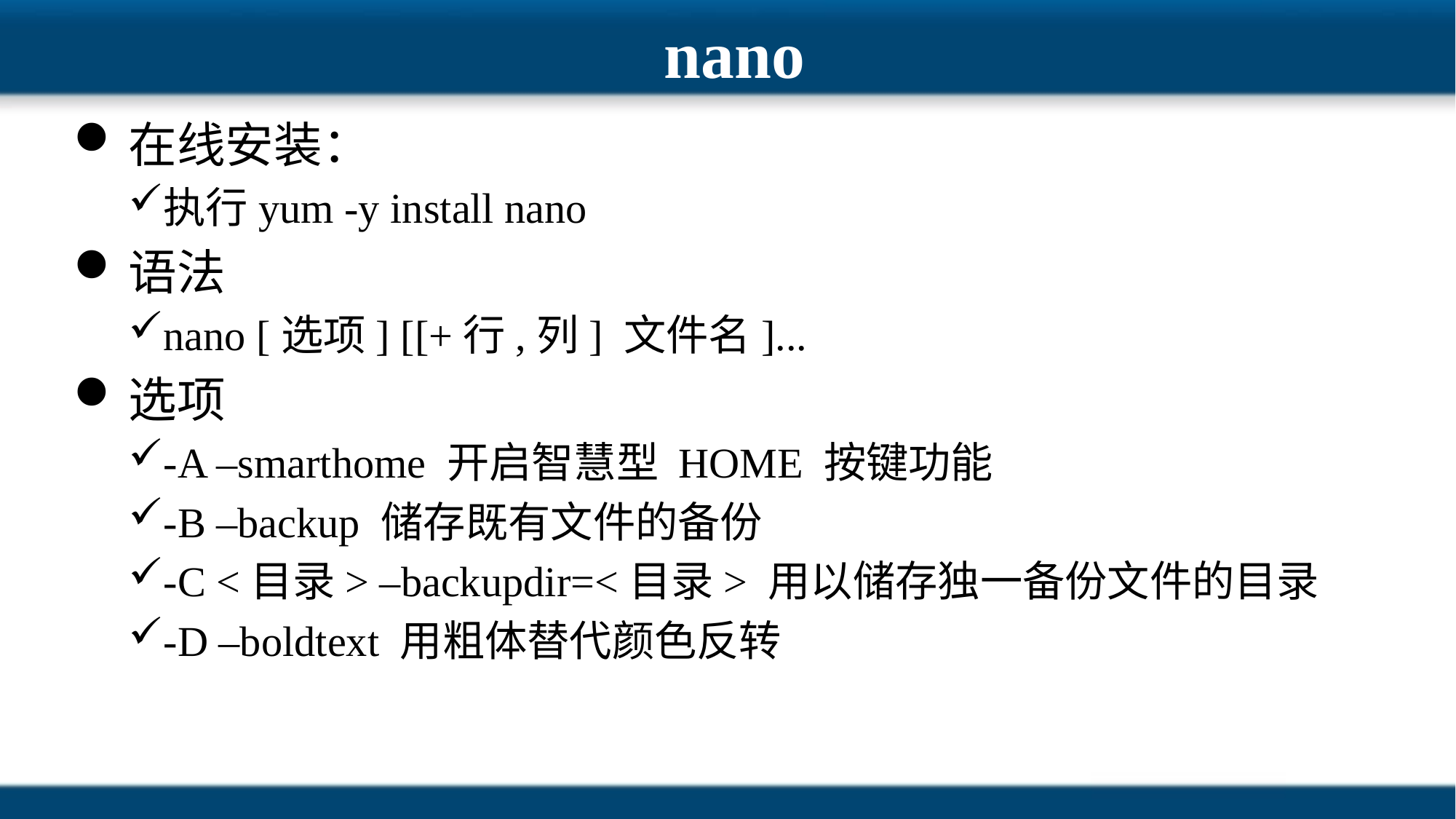

# nano
在线安装：
执行yum -y install nano
语法
nano [选项] [[+行,列] 文件名]...
选项
-A –smarthome 开启智慧型 HOME 按键功能
-B –backup 储存既有文件的备份
-C <目录> –backupdir=<目录> 用以储存独一备份文件的目录
-D –boldtext 用粗体替代颜色反转